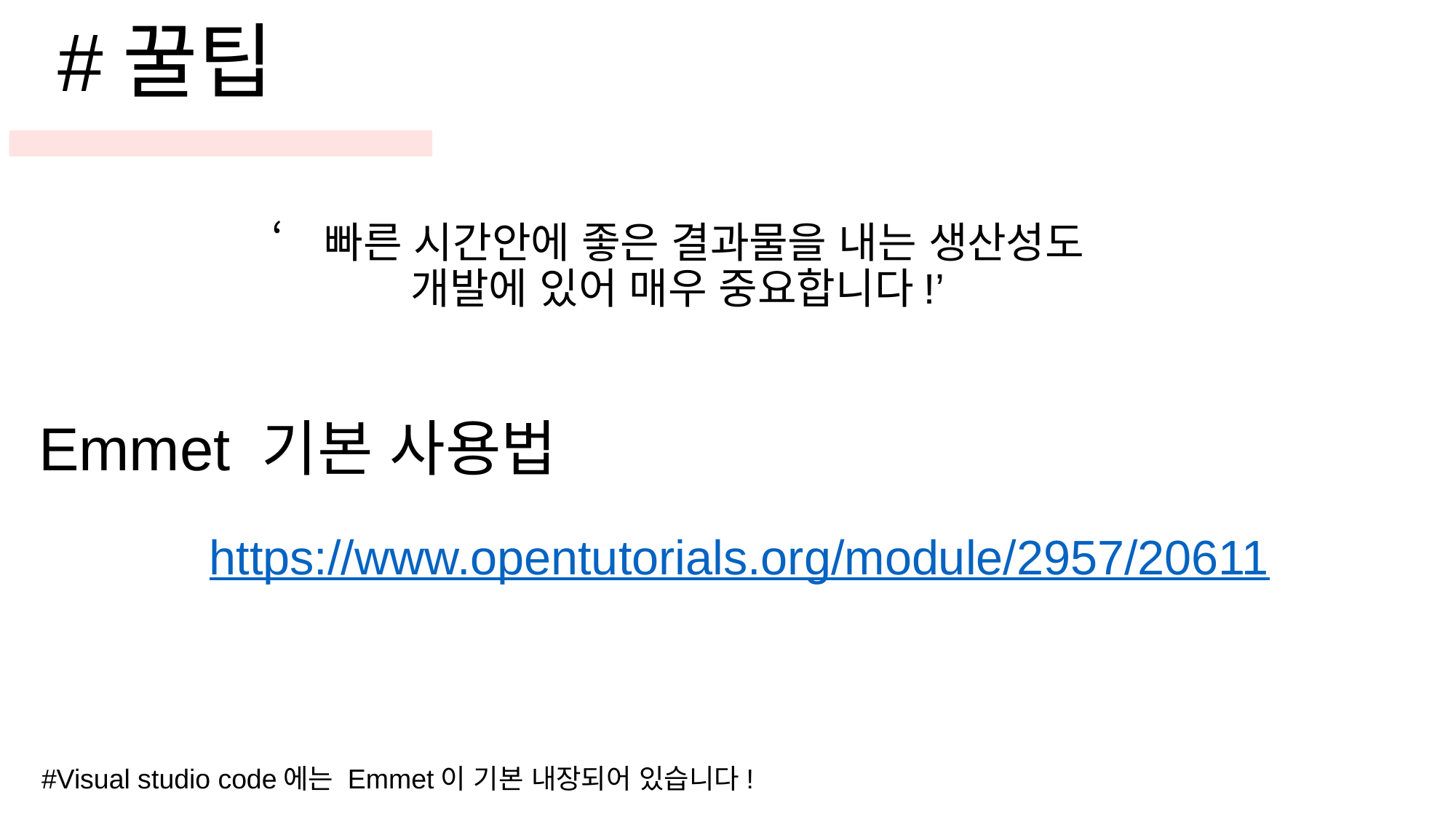

#꿀팁

‘빠른 시간안에 좋은 결과물을 내는 생산성도 개발에 있어 매우 중요합니다!’
Emmet 기본 사용법
https://www.opentutorials.org/module/2957/20611
#Visual studio code에는 Emmet이 기본 내장되어 있습니다!